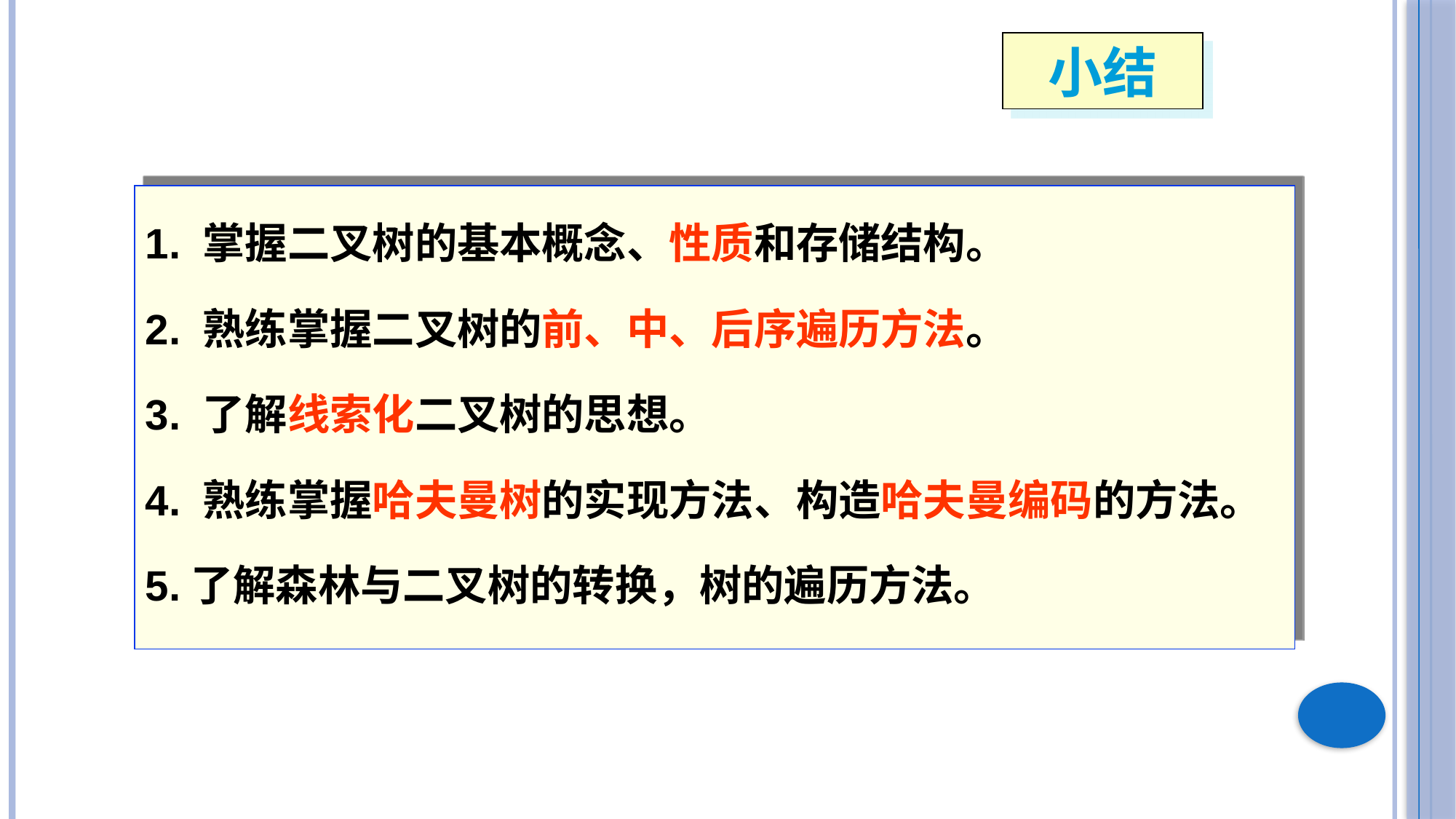

小结
1. 掌握二叉树的基本概念、性质和存储结构。
2. 熟练掌握二叉树的前、中、后序遍历方法。
3. 了解线索化二叉树的思想。
4. 熟练掌握哈夫曼树的实现方法、构造哈夫曼编码的方法。
5.了解森林与二叉树的转换，树的遍历方法。